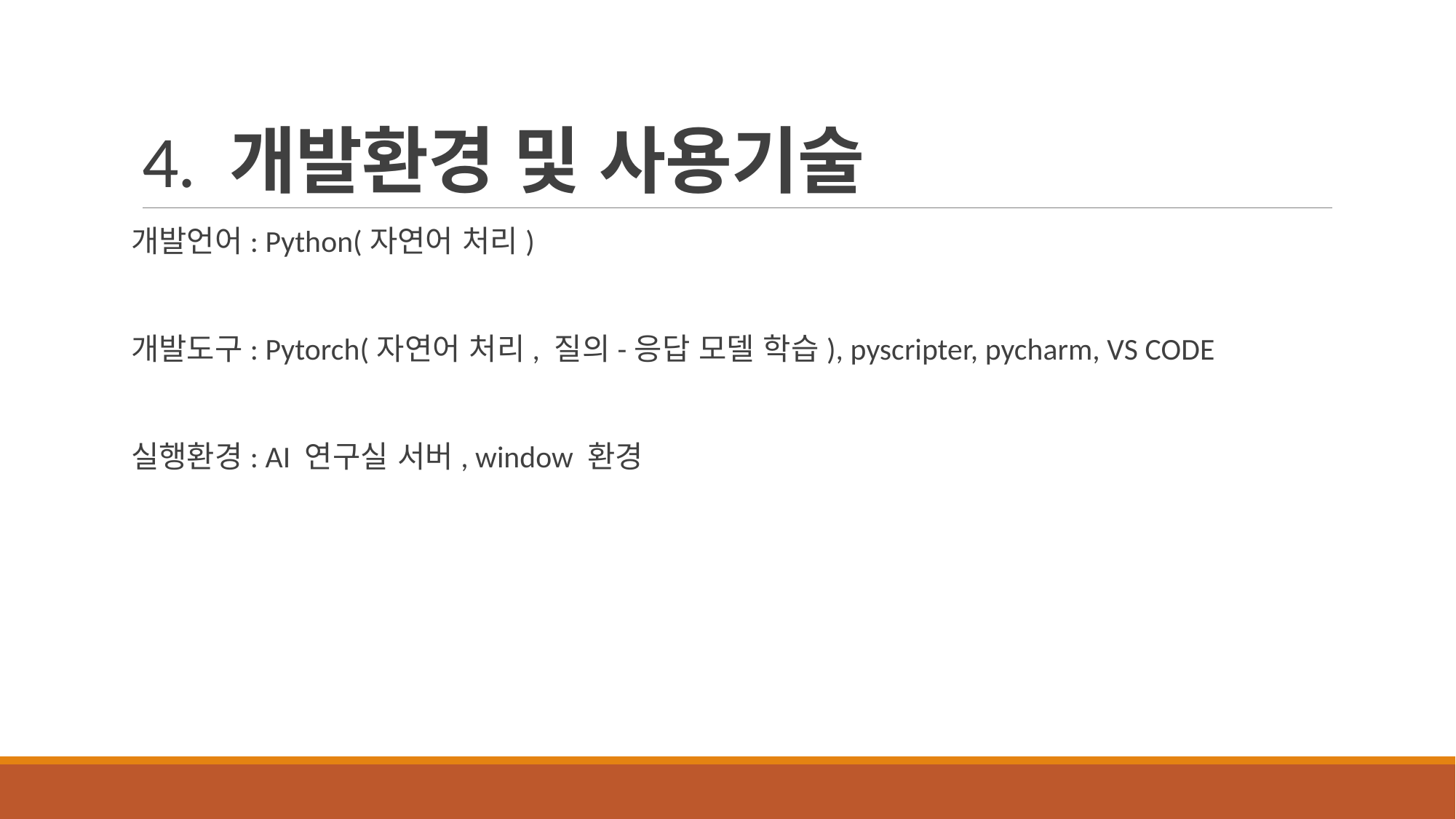

# 4. 개발환경 및 사용기술
개발언어: Python(자연어 처리)

개발도구: Pytorch(자연어 처리, 질의-응답 모델 학습), pyscripter, pycharm, VS CODE

실행환경: AI 연구실 서버, window 환경